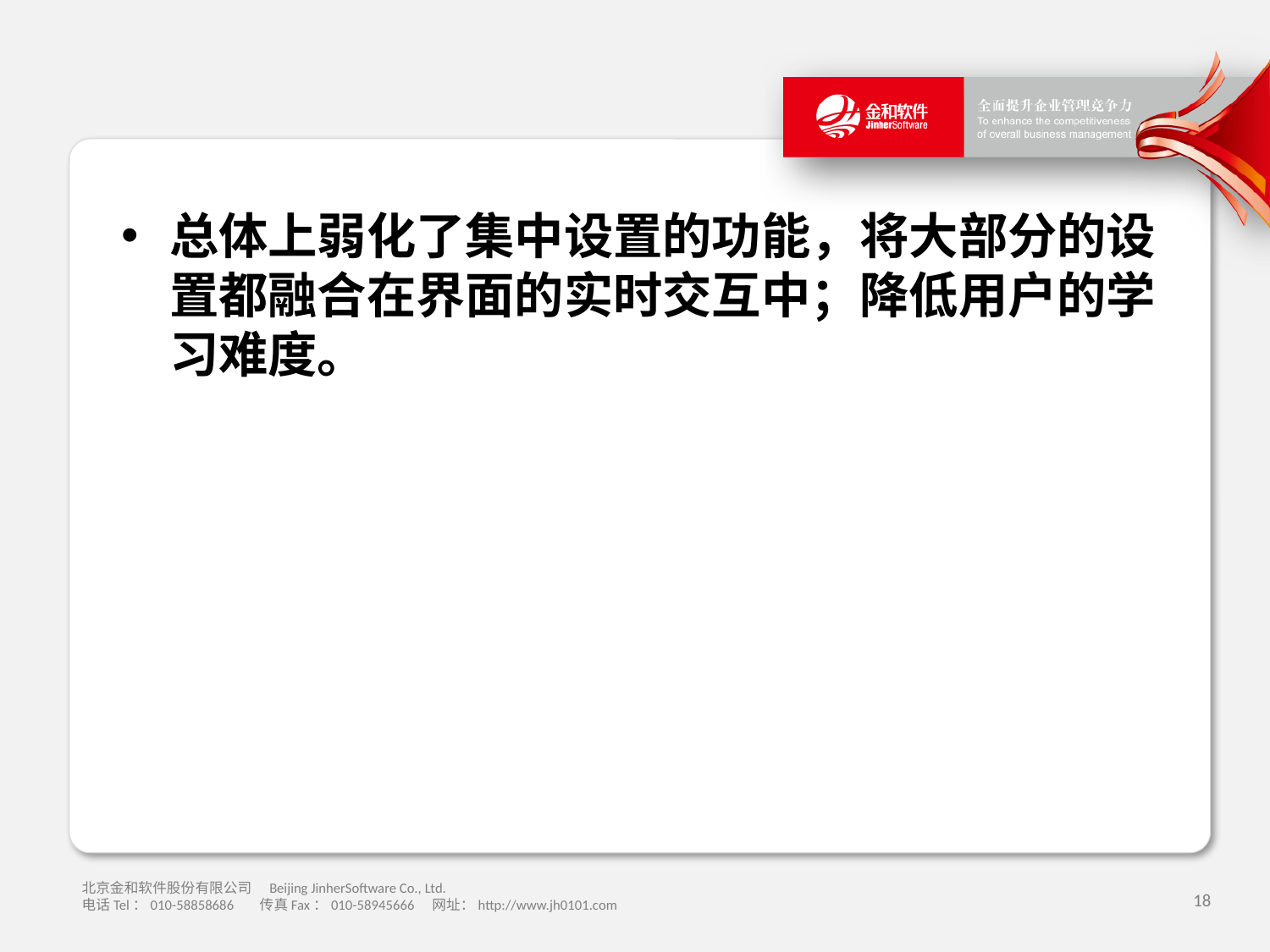

#
总体上弱化了集中设置的功能，将大部分的设置都融合在界面的实时交互中；降低用户的学习难度。